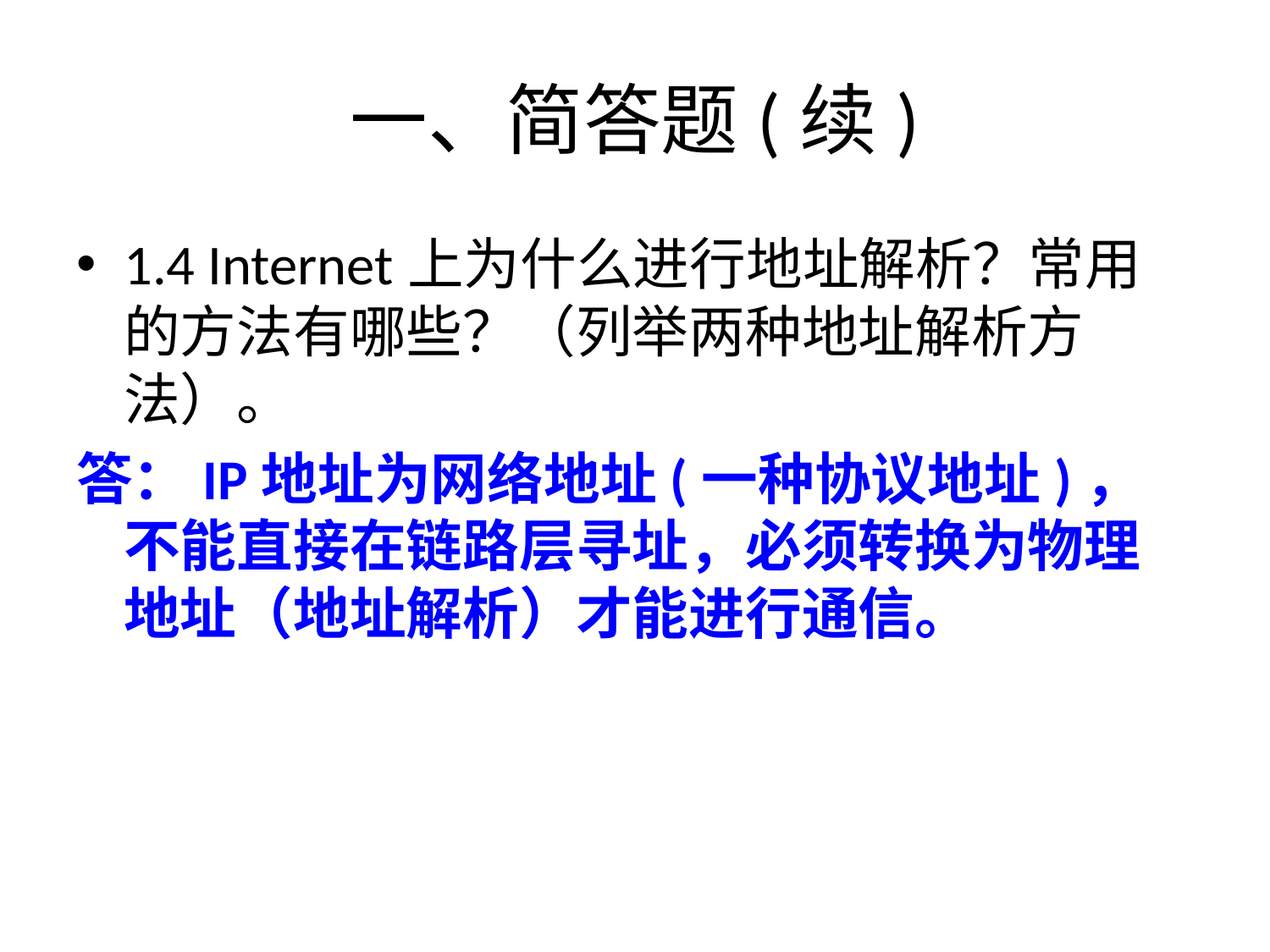

# 一、简答题(续)
1.4 Internet上为什么进行地址解析？常用的方法有哪些？（列举两种地址解析方法）。
答：IP地址为网络地址(一种协议地址)，不能直接在链路层寻址，必须转换为物理地址（地址解析）才能进行通信。